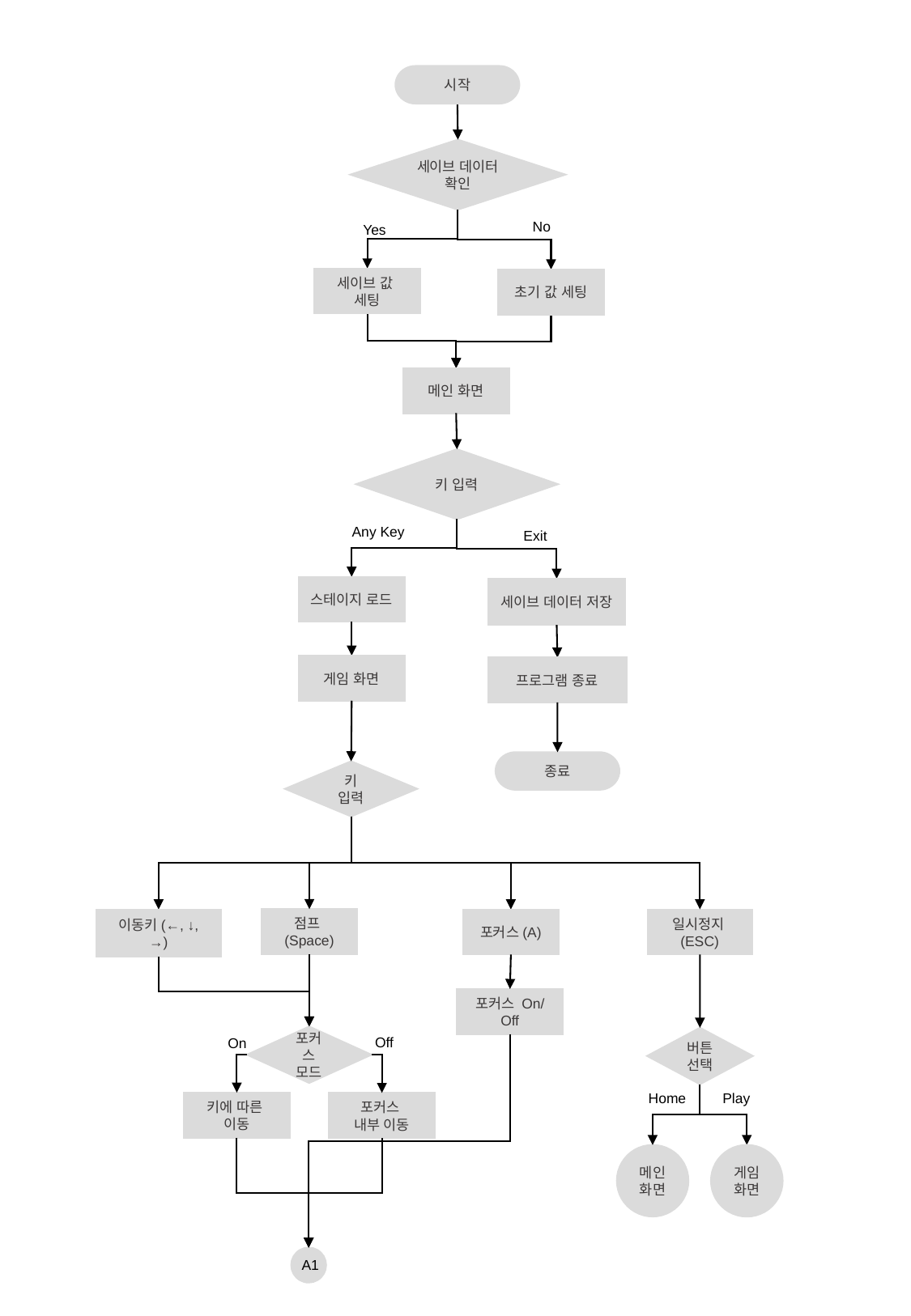

시작
세이브 데이터 확인
No
Yes
세이브 값
세팅
초기 값 세팅
메인 화면
키 입력
Any Key
Exit
스테이지 로드
세이브 데이터 저장
게임 화면
프로그램 종료
종료
키 입력
점프(Space)
이동키(←, ↓, →)
포커스(A)
일시정지(ESC)
포커스 On/Off
포커스 모드
Off
버튼 선택
On
Home
Play
키에 따른
이동
포커스
내부 이동
메인 화면
게임화면

A1